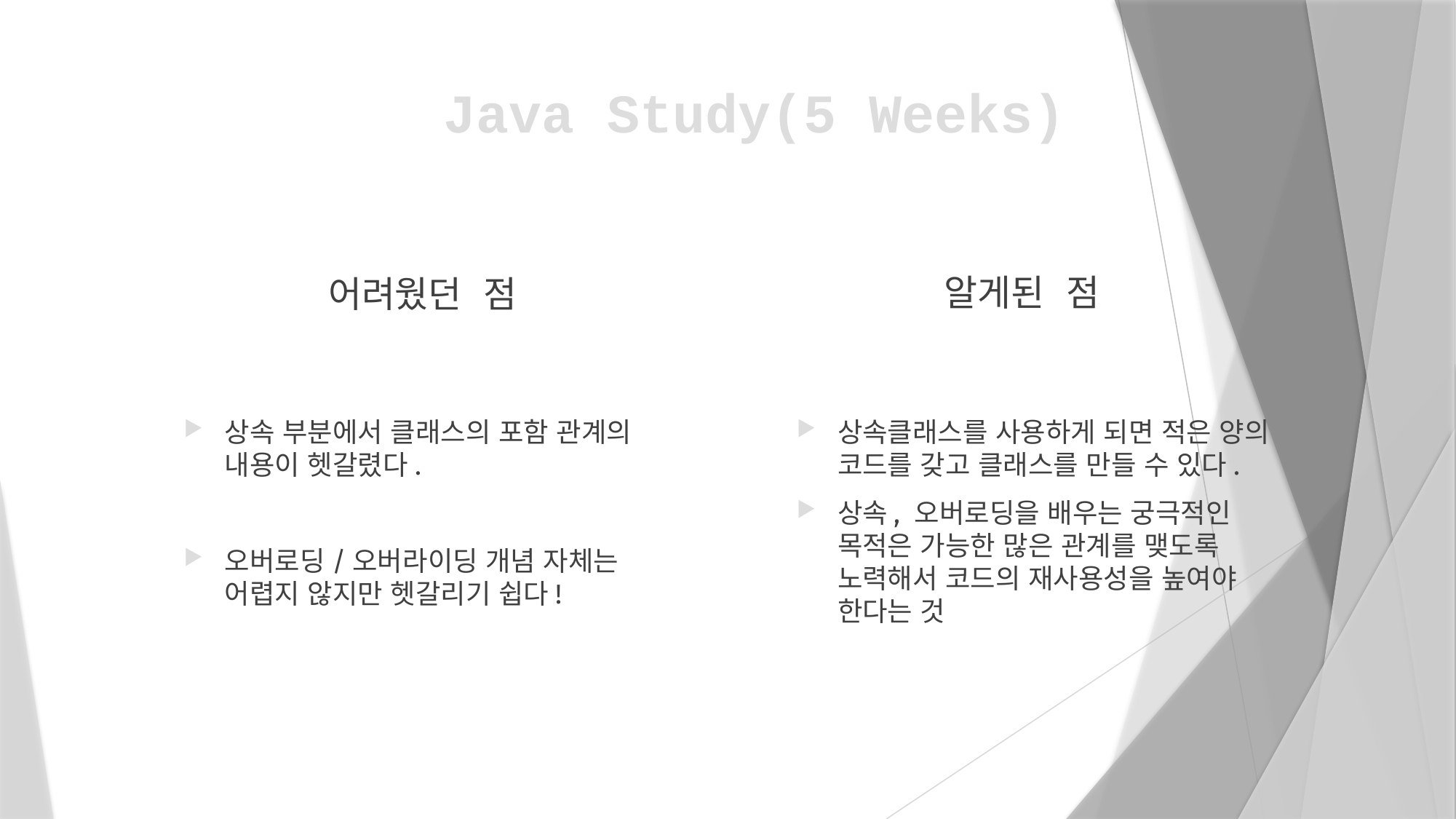

# Java Study(5 Weeks)
알게된 점
어려웠던 점
상속클래스를 사용하게 되면 적은 양의 코드를 갖고 클래스를 만들 수 있다.
상속, 오버로딩을 배우는 궁극적인 목적은 가능한 많은 관계를 맺도록 노력해서 코드의 재사용성을 높여야 한다는 것
상속 부분에서 클래스의 포함 관계의 내용이 헷갈렸다.

오버로딩/오버라이딩 개념 자체는 어렵지 않지만 헷갈리기 쉽다!